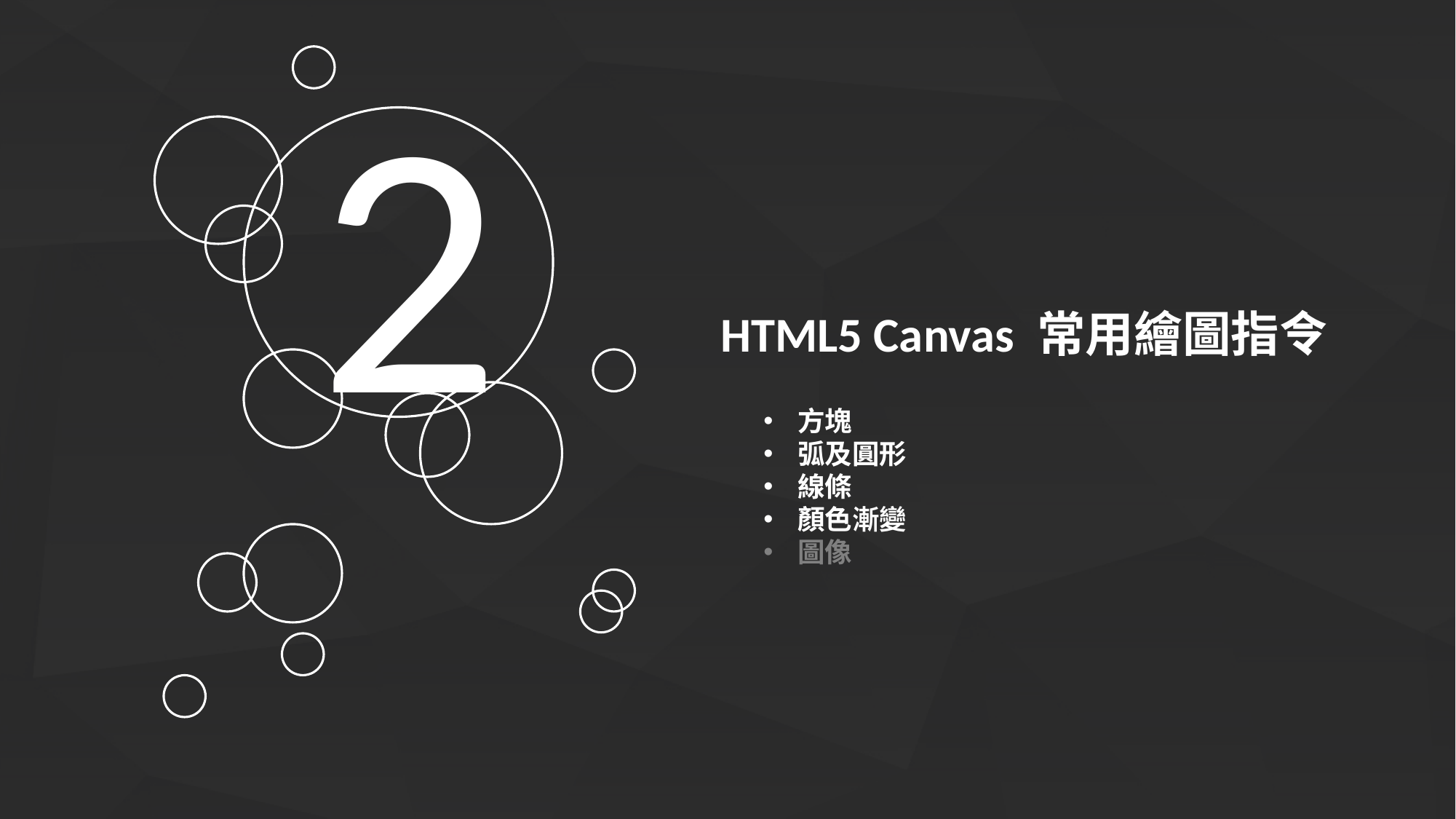

2

HTML5 Canvas 常用繪圖指令

方塊
弧及圓形
線條
顏色漸變
圖像